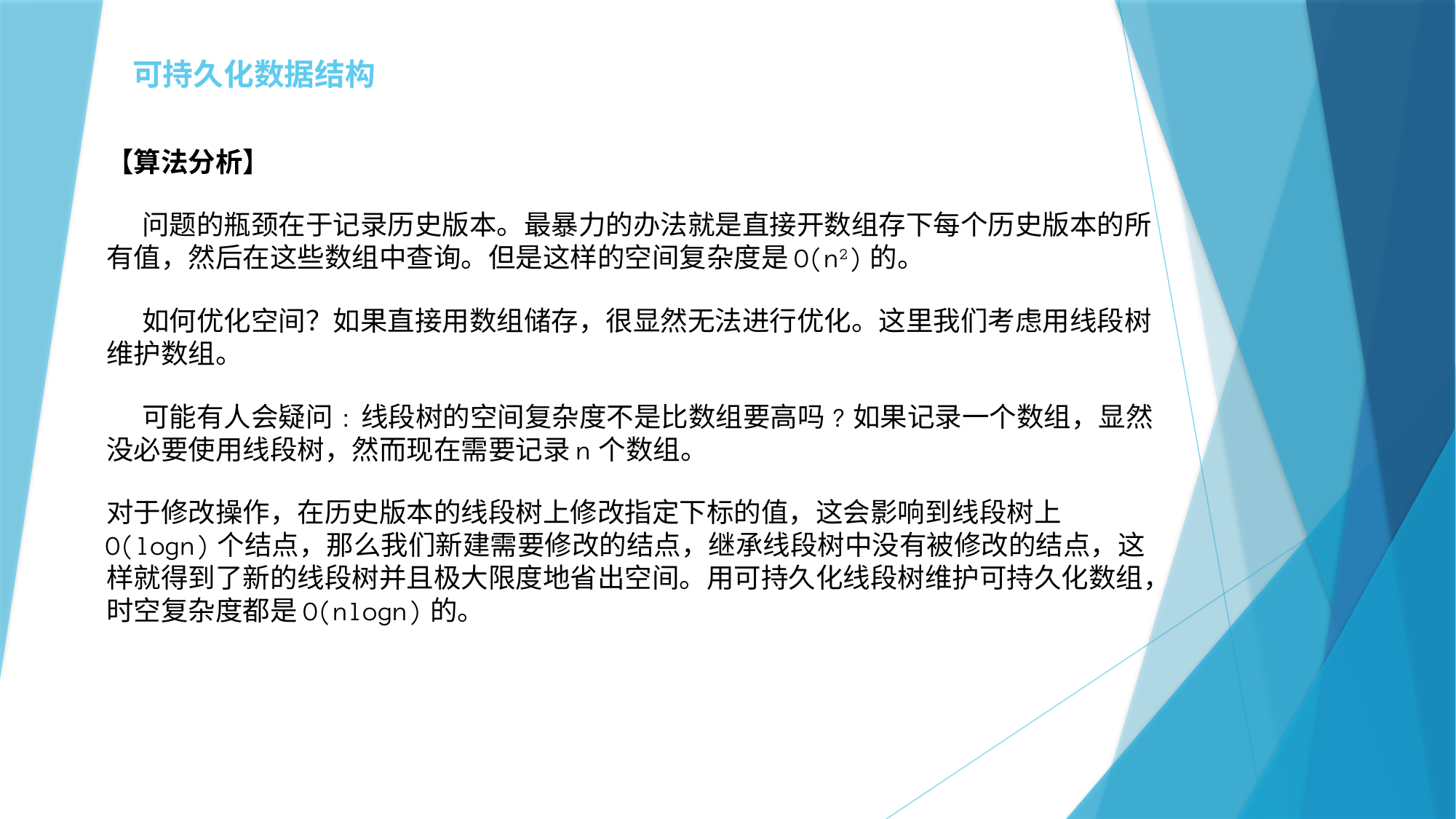

# 可持久化数据结构
【算法分析】
问题的瓶颈在于记录历史版本。最暴力的办法就是直接开数组存下每个历史版本的所有值，然后在这些数组中查询。但是这样的空间复杂度是O(n2)的。
如何优化空间？如果直接用数组储存，很显然无法进行优化。这里我们考虑用线段树维护数组。
可能有人会疑问:线段树的空间复杂度不是比数组要高吗?如果记录一个数组，显然没必要使用线段树，然而现在需要记录n个数组。
对于修改操作，在历史版本的线段树上修改指定下标的值，这会影响到线段树上O(logn)个结点，那么我们新建需要修改的结点，继承线段树中没有被修改的结点，这样就得到了新的线段树并且极大限度地省出空间。用可持久化线段树维护可持久化数组，时空复杂度都是O(nlogn)的。